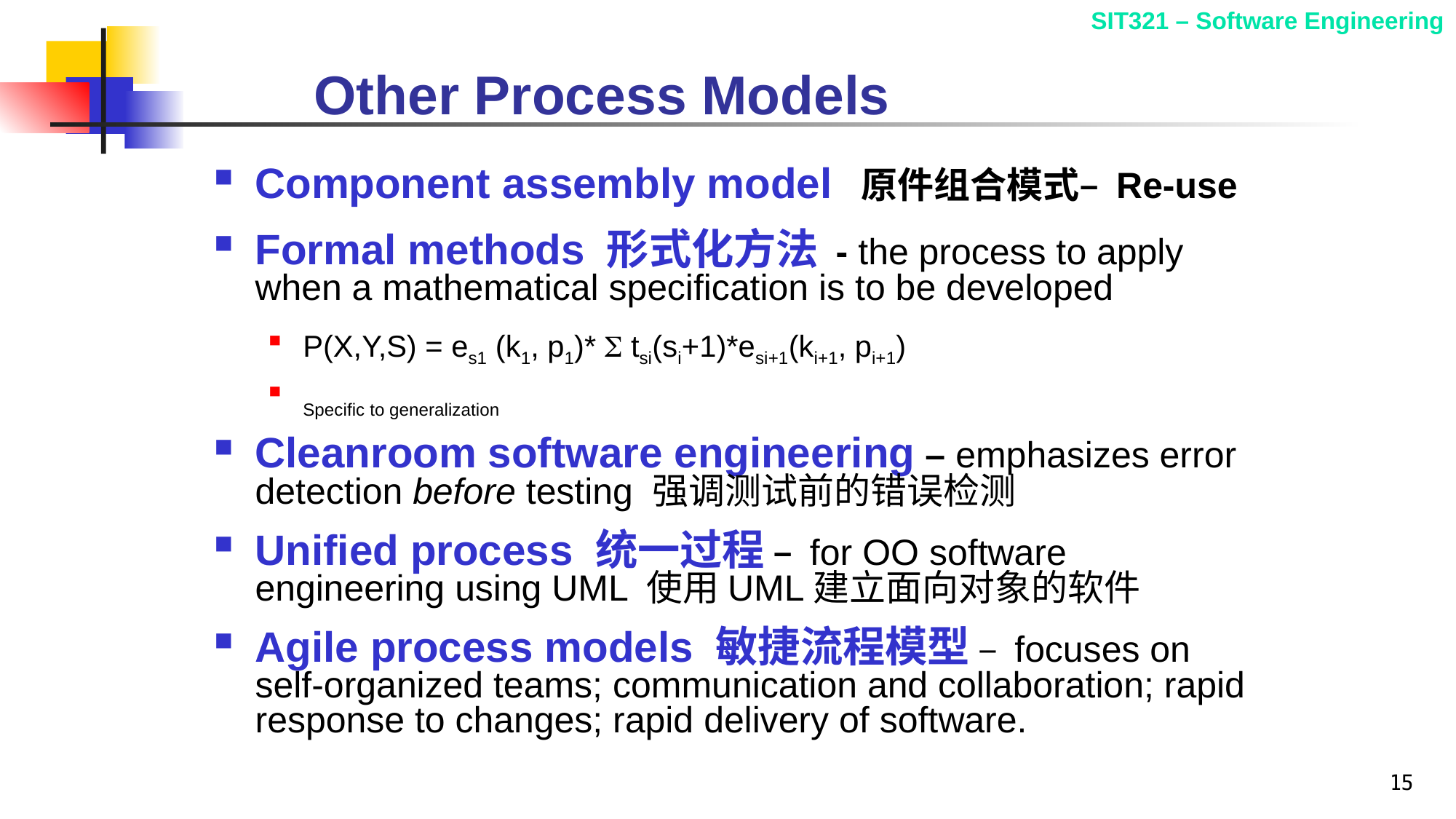

# Other Process Models
Component assembly model  原件组合模式– Re-use
Formal methods 形式化方法 - the process to apply when a mathematical specification is to be developed
P(X,Y,S) = es1 (k1, p1)* Σ tsi(si+1)*esi+1(ki+1, pi+1)
Specific to generalization
Cleanroom software engineering – emphasizes error detection before testing 强调测试前的错误检测
Unified process 统一过程 – for OO software engineering using UML 使用UML建立面向对象的软件
Agile process models 敏捷流程模型 – focuses on self-organized teams; communication and collaboration; rapid response to changes; rapid delivery of software.
15